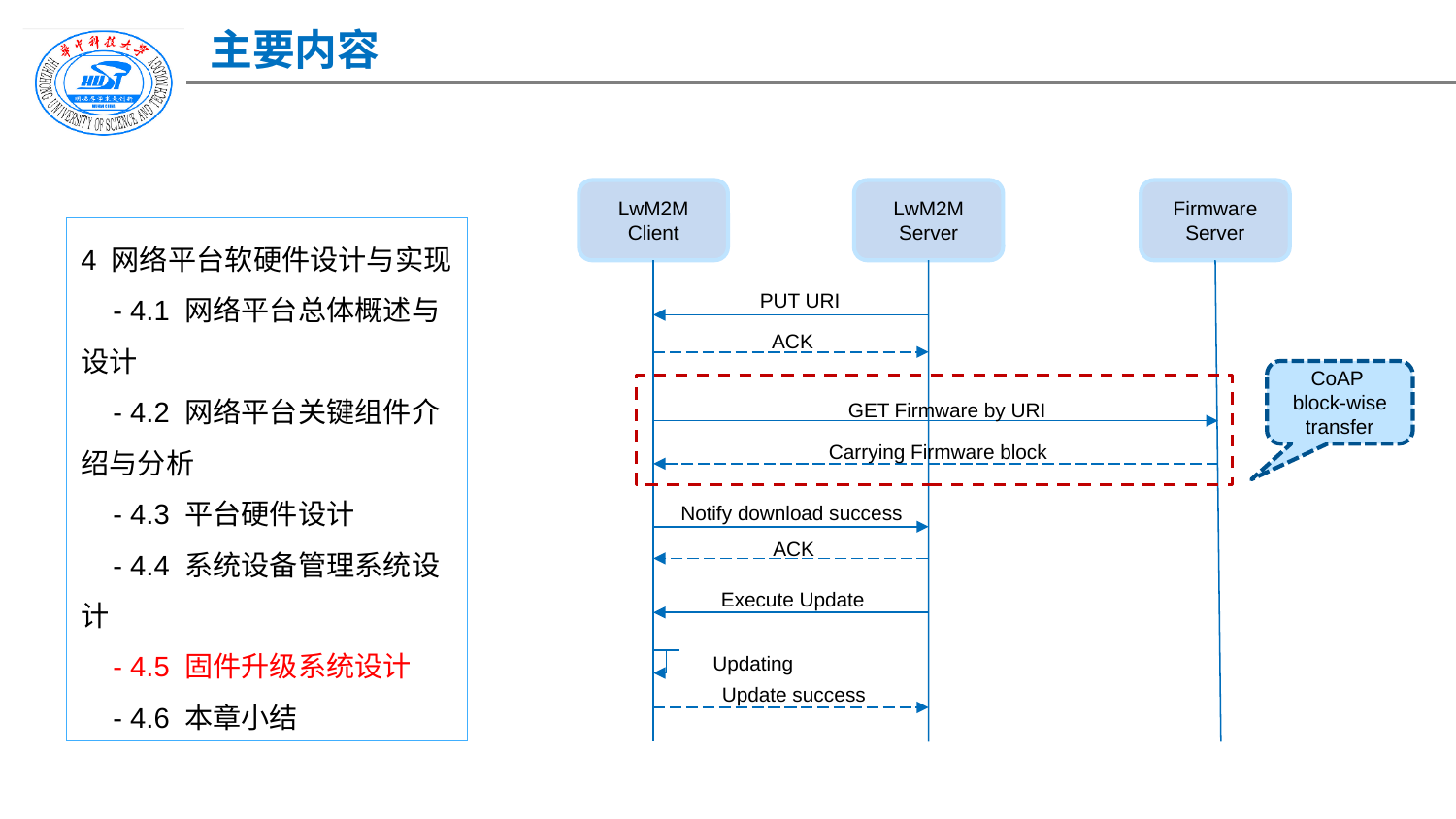

主要内容
LwM2M
Client
LwM2M
Server
Firmware
Server
PUT URI
ACK
CoAP
block-wise
transfer

GET Firmware by URI
Carrying Firmware block
Notify download success
ACK
Execute Update
Updating
Update success
4 网络平台软硬件设计与实现
    - 4.1 网络平台总体概述与设计
    - 4.2 网络平台关键组件介绍与分析
    - 4.3 平台硬件设计
    - 4.4 系统设备管理系统设计
    - 4.5 固件升级系统设计
    - 4.6 本章小结